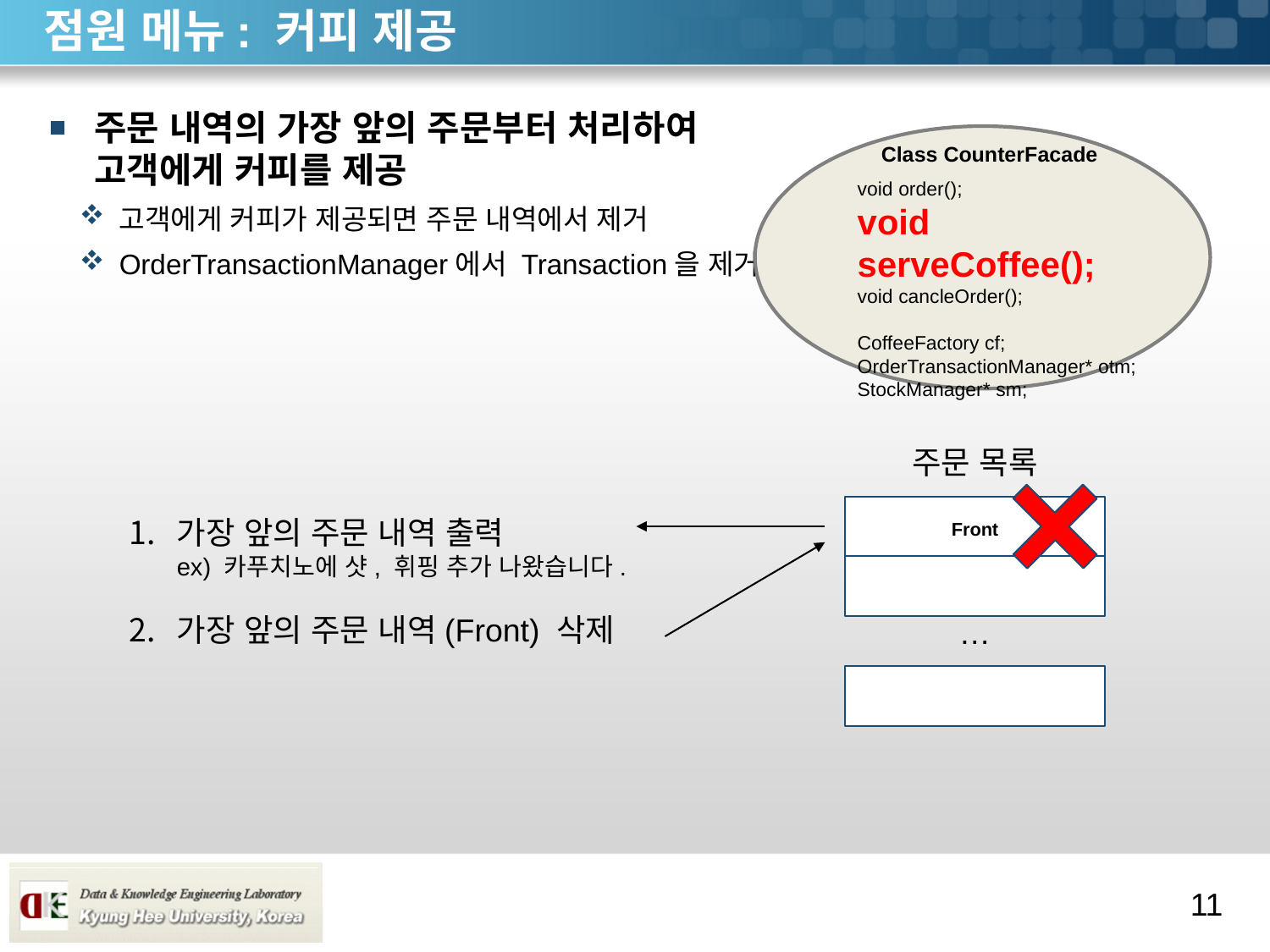

# 점원 메뉴: 커피 제공
주문 내역의 가장 앞의 주문부터 처리하여
고객에게 커피를 제공
고객에게 커피가 제공되면 주문 내역에서 제거
OrderTransactionManager에서 Transaction을 제거

Class CounterFacade
void order();
void serveCoffee();
void cancleOrder();

CoffeeFactory cf;
OrderTransactionManager* otm;
StockManager* sm;

주문 목록

Front
가장 앞의 주문 내역 출력
ex) 카푸치노에 샷, 휘핑 추가 나왔습니다.
가장 앞의 주문 내역(Front) 삭제

…